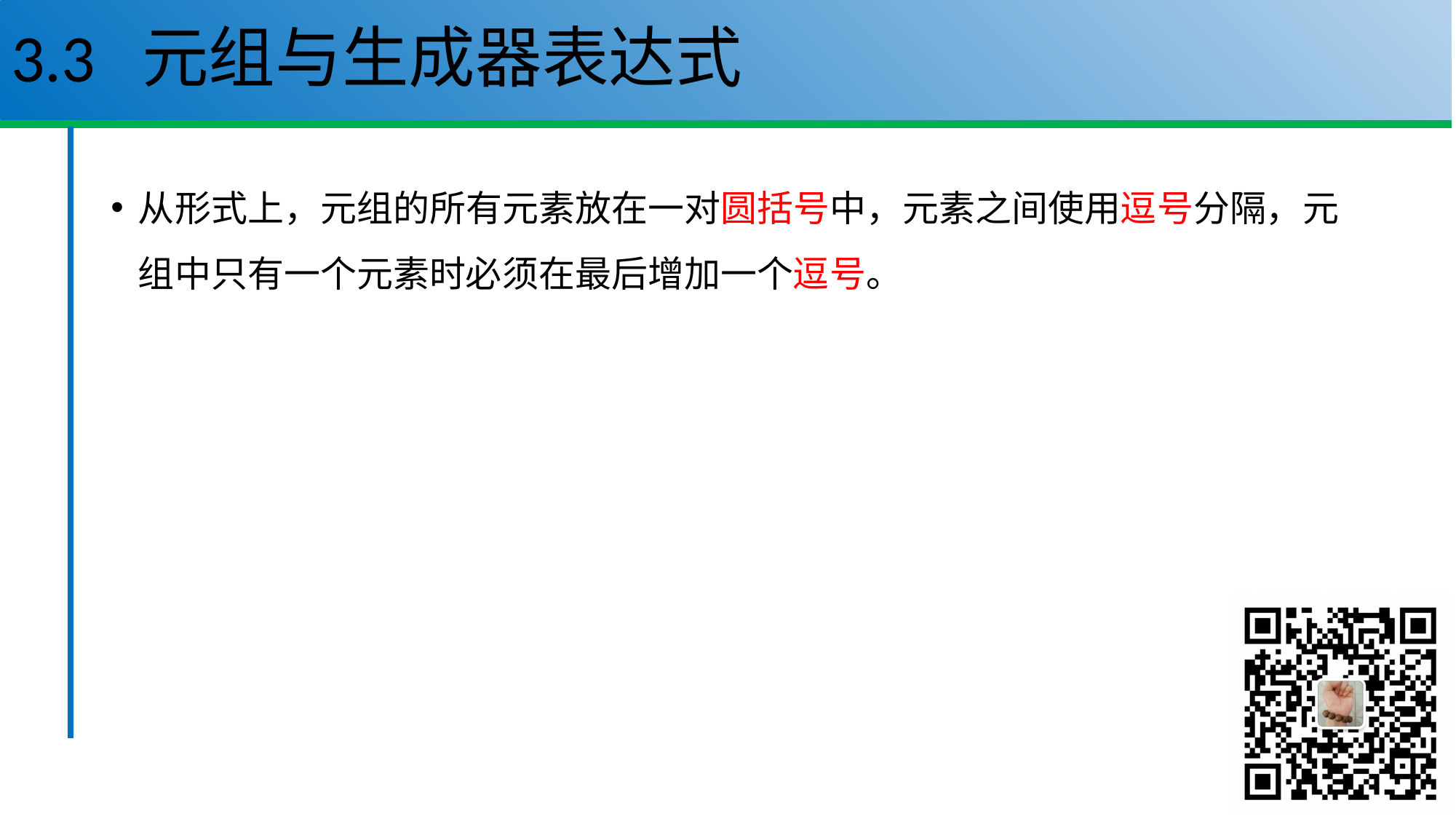

# 3.3  元组与生成器表达式
从形式上，元组的所有元素放在一对圆括号中，元素之间使用逗号分隔，元组中只有一个元素时必须在最后增加一个逗号。
36